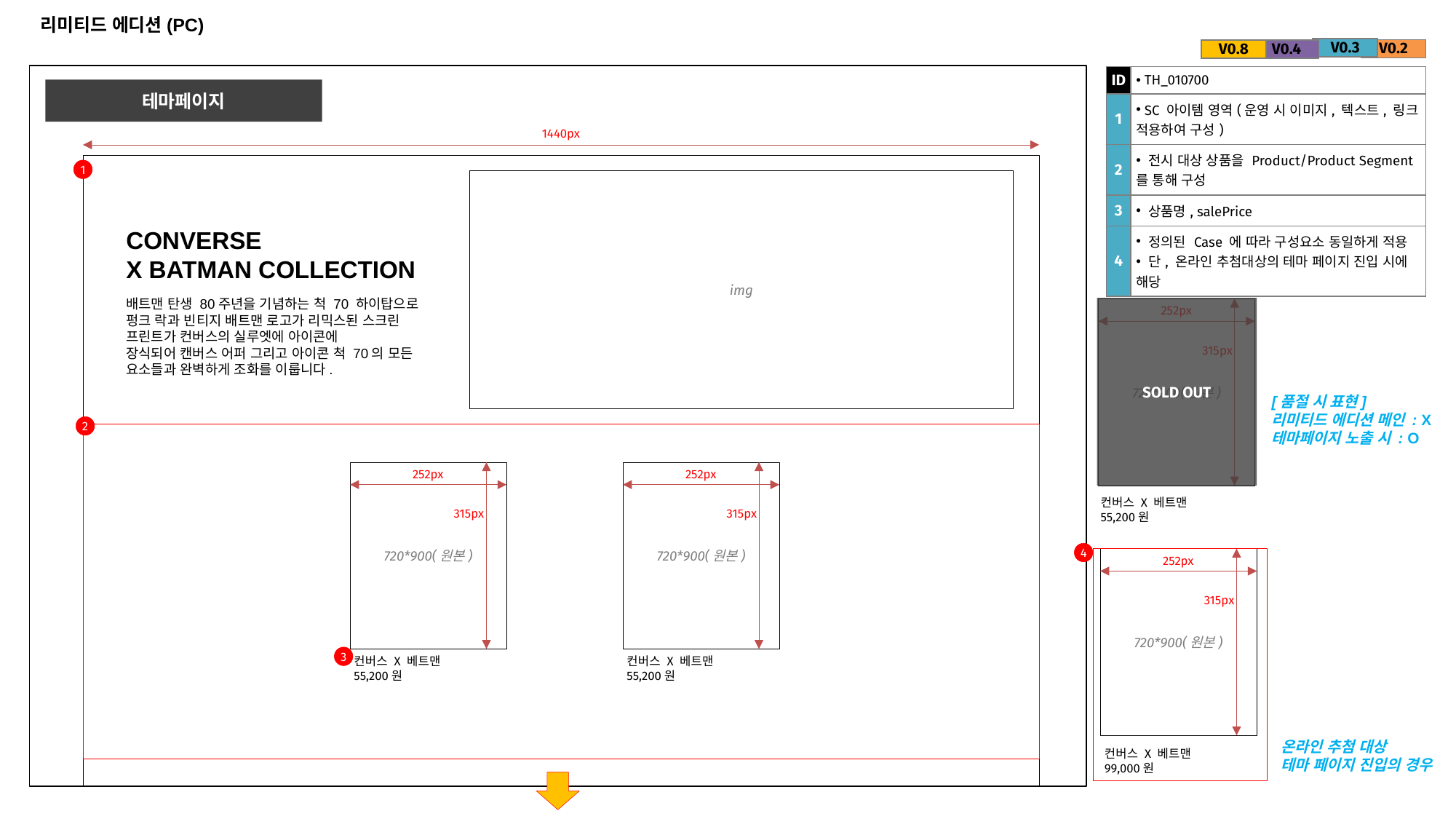

# 리미티드 에디션(PC)
| V0.3 |
| --- |
| V0.2 |
| --- |
| V0.8 |
| --- |
| V0.4 |
| --- |

| ID | TH\_010700 |
| --- | --- |
| 1 | SC 아이템 영역(운영 시 이미지, 텍스트, 링크 적용하여 구성) |
| 2 | 전시 대상 상품을 Product/Product Segment 를 통해 구성 |
| 3 | 상품명, salePrice |
| 4 | 정의된 Case 에 따라 구성요소 동일하게 적용 단, 온라인 추첨대상의 테마 페이지 진입 시에 해당 |
테마페이지
1440px

1
img
CONVERSE
X BATMAN COLLECTION
배트맨 탄생 80주년을 기념하는 척 70 하이탑으로 펑크 락과 빈티지 배트맨 로고가 리믹스된 스크린 프린트가 컨버스의 실루엣에 아이콘에
장식되어 캔버스 어퍼 그리고 아이콘 척 70의 모든 요소들과 완벽하게 조화를 이룹니다.
SOLD OUT
720*900(원본)
252px
315px
[품절 시 표현]
리미티드 에디션 메인 : X
테마페이지 노출 시 : O
2

720*900(원본)
252px
720*900(원본)
252px
컨버스 X 베트맨
55,200원
315px
315px
4
720*900(원본)
252px

315px
3
컨버스 X 베트맨
55,200원
컨버스 X 베트맨
55,200원
온라인 추첨 대상
테마 페이지 진입의 경우
컨버스 X 베트맨
99,000원